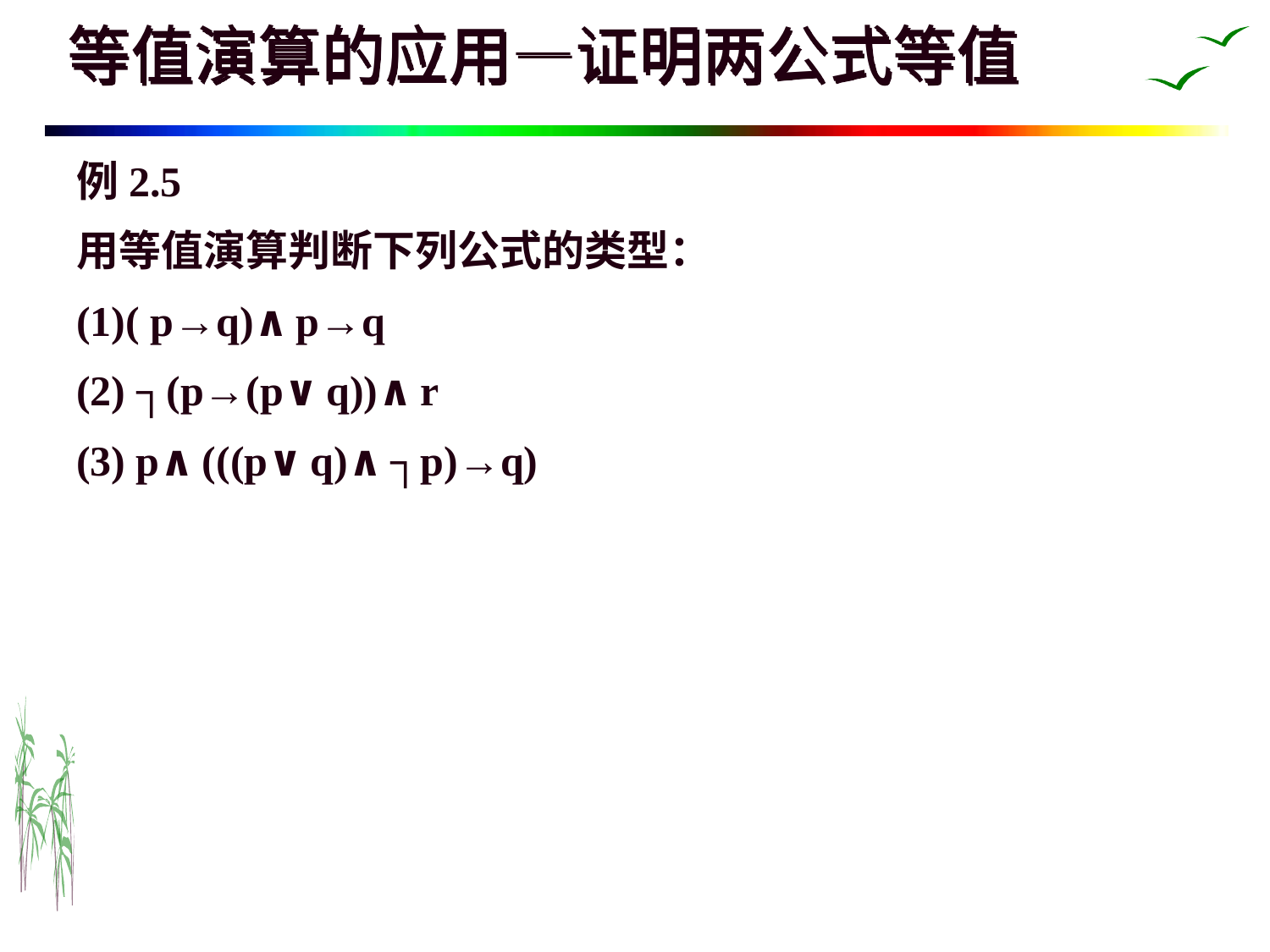

# 等值演算的应用—证明两公式等值
例2.5
用等值演算判断下列公式的类型：
(1)( p→q)∧p→q
(2) ┐(p→(p∨q))∧r
(3) p∧(((p∨q)∧┐p)→q)